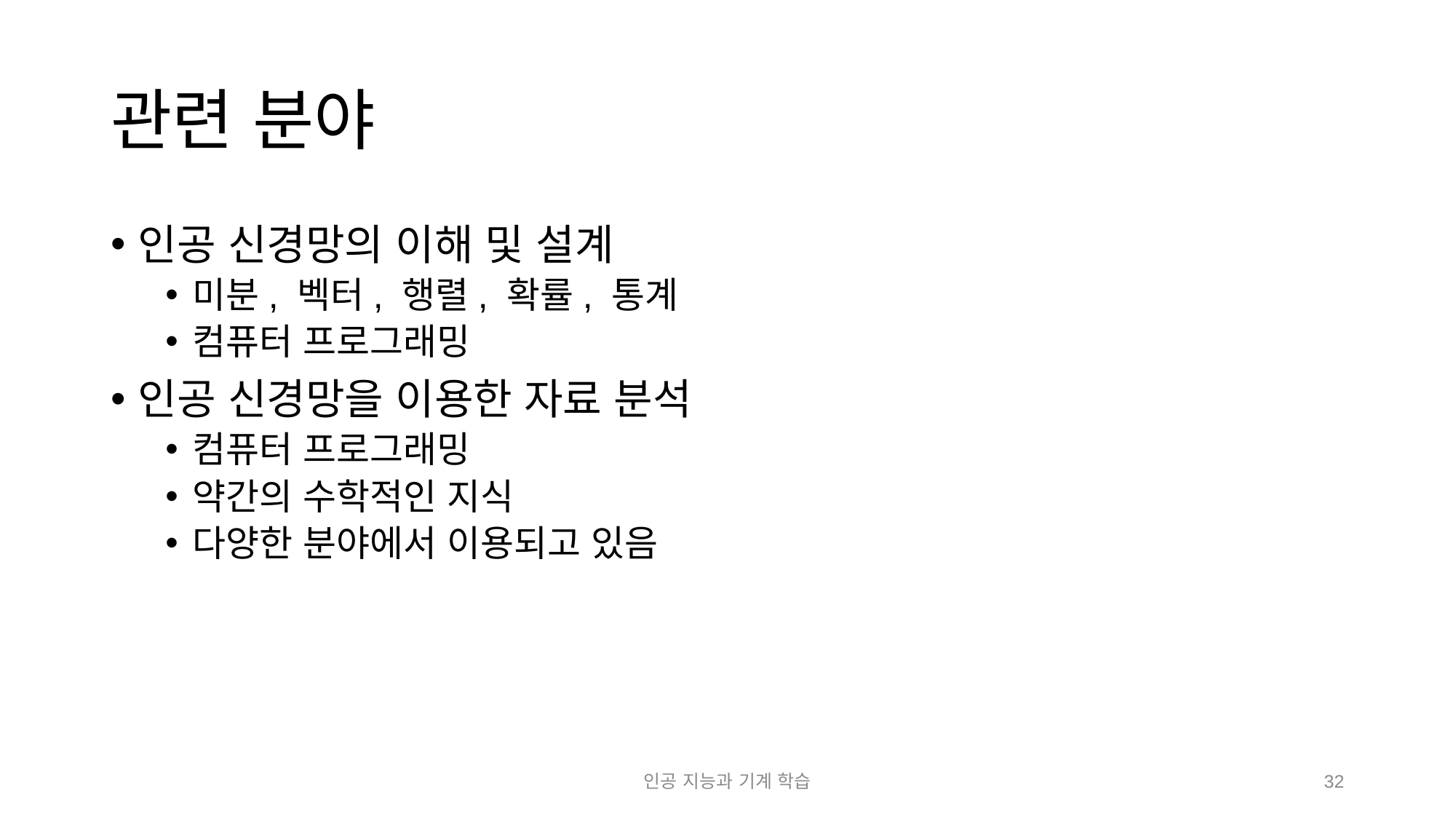

# 관련 분야
인공 신경망의 이해 및 설계
미분, 벡터, 행렬, 확률, 통계
컴퓨터 프로그래밍
인공 신경망을 이용한 자료 분석
컴퓨터 프로그래밍
약간의 수학적인 지식
다양한 분야에서 이용되고 있음
인공 지능과 기계 학습
32